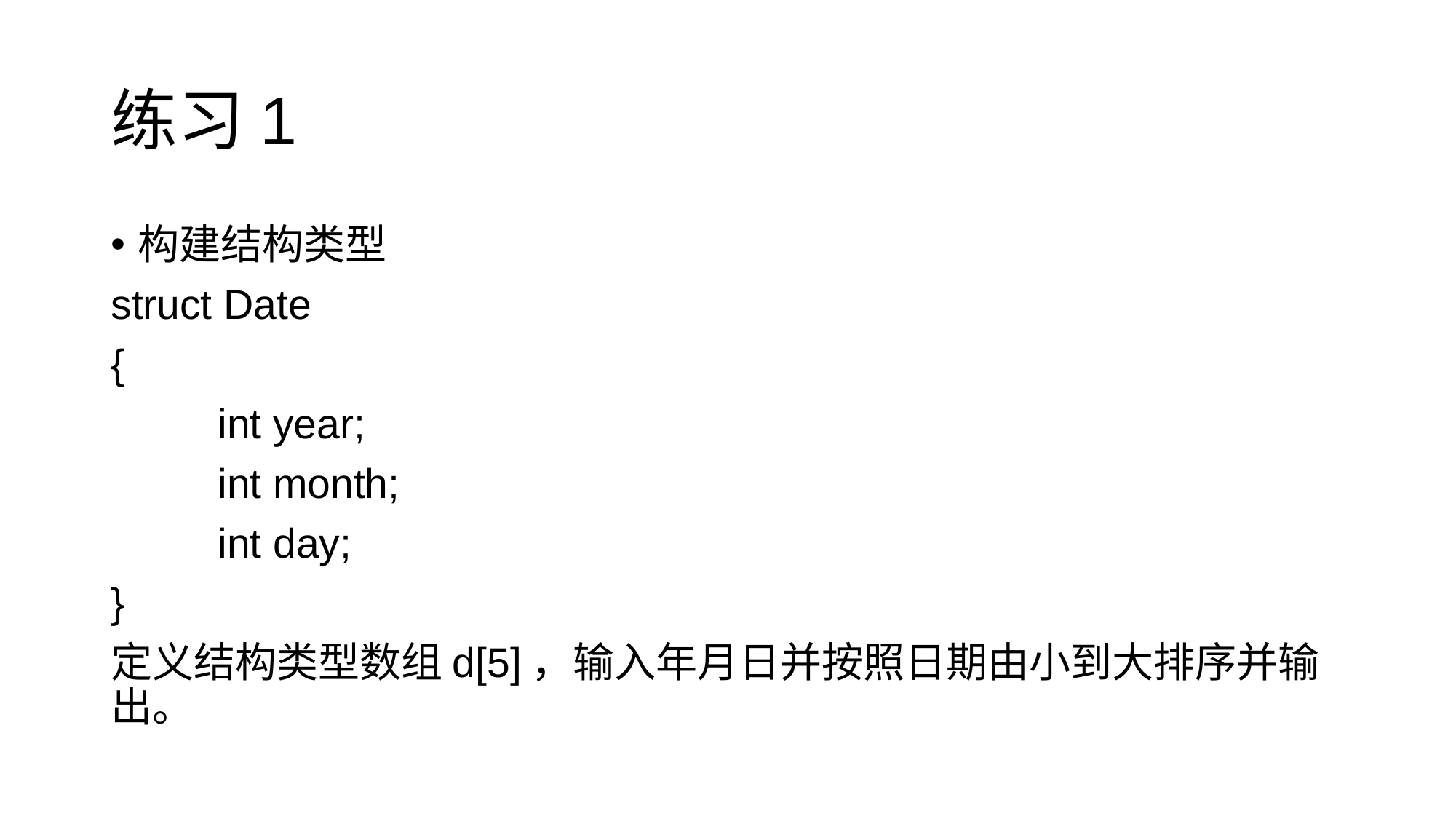

# 练习1
构建结构类型
struct Date
{
	int year;
	int month;
	int day;
}
定义结构类型数组d[5]，输入年月日并按照日期由小到大排序并输出。